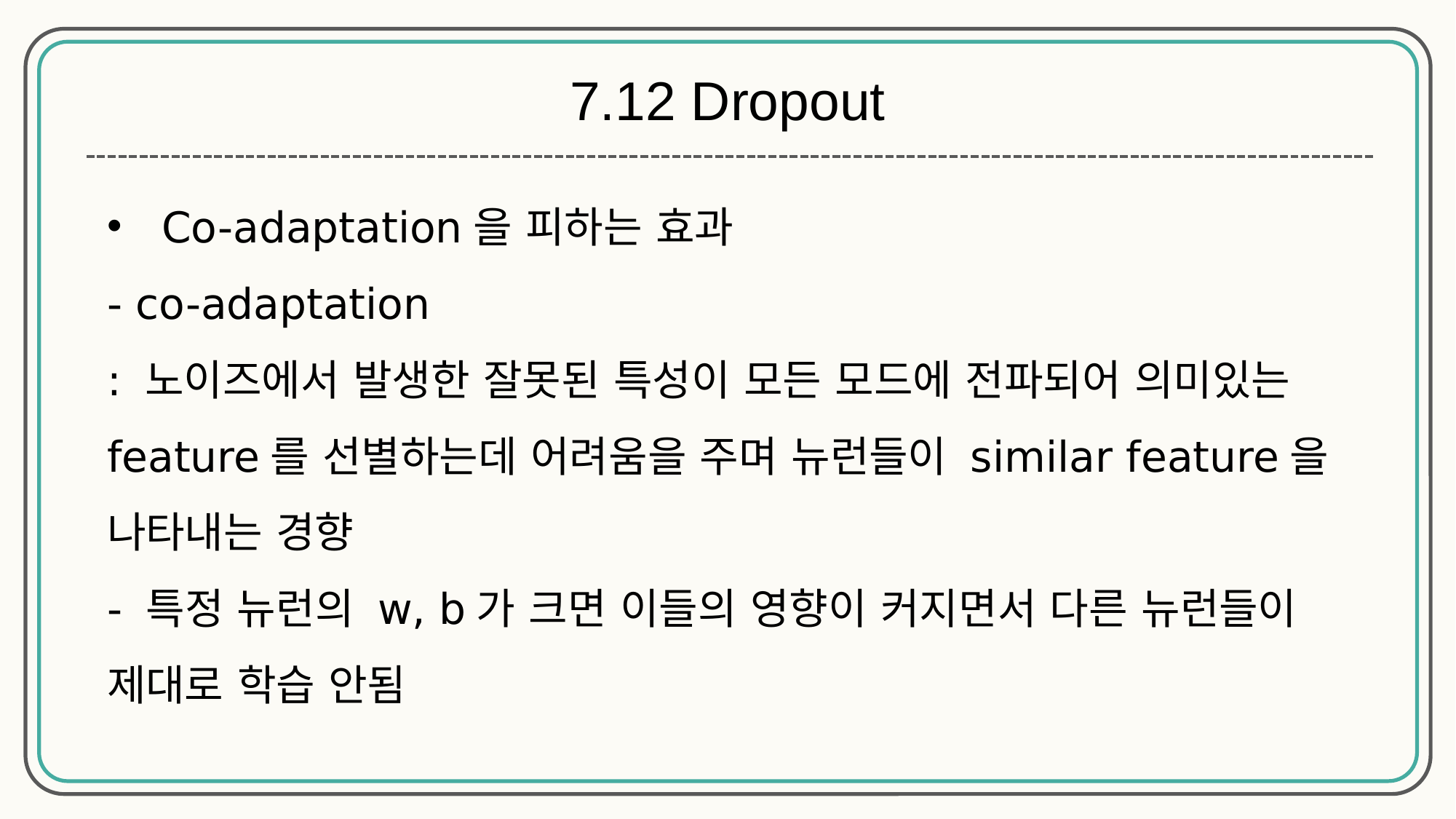

7.12 Dropout
Co-adaptation을 피하는 효과
- co-adaptation
: 노이즈에서 발생한 잘못된 특성이 모든 모드에 전파되어 의미있는 feature를 선별하는데 어려움을 주며 뉴런들이 similar feature을 나타내는 경향
- 특정 뉴런의 w, b가 크면 이들의 영향이 커지면서 다른 뉴런들이 제대로 학습 안됨